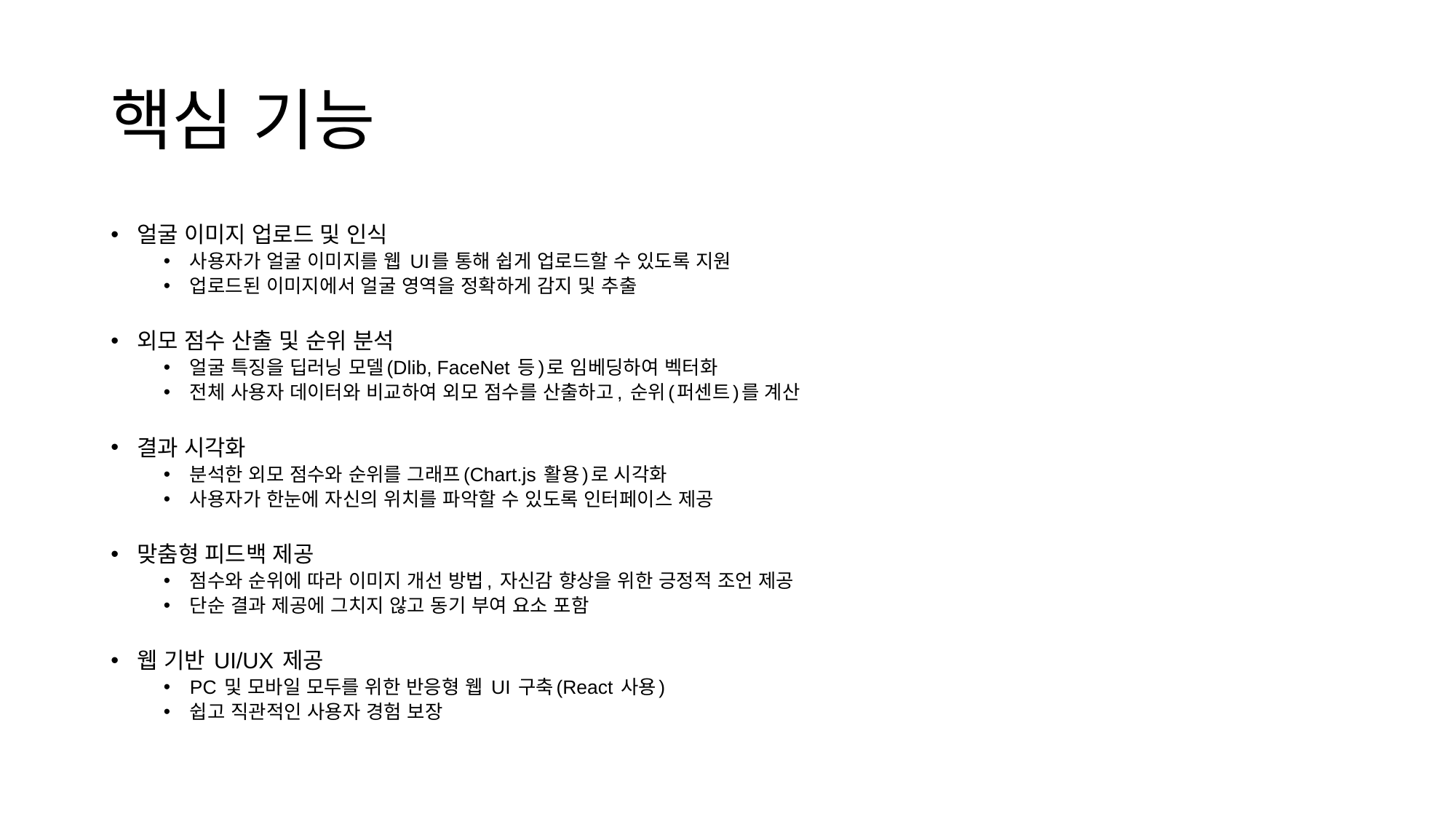

# 핵심 기능
얼굴 이미지 업로드 및 인식
사용자가 얼굴 이미지를 웹 UI를 통해 쉽게 업로드할 수 있도록 지원
업로드된 이미지에서 얼굴 영역을 정확하게 감지 및 추출

외모 점수 산출 및 순위 분석
얼굴 특징을 딥러닝 모델(Dlib, FaceNet 등)로 임베딩하여 벡터화
전체 사용자 데이터와 비교하여 외모 점수를 산출하고, 순위(퍼센트)를 계산

결과 시각화
분석한 외모 점수와 순위를 그래프(Chart.js 활용)로 시각화
사용자가 한눈에 자신의 위치를 파악할 수 있도록 인터페이스 제공

맞춤형 피드백 제공
점수와 순위에 따라 이미지 개선 방법, 자신감 향상을 위한 긍정적 조언 제공
단순 결과 제공에 그치지 않고 동기 부여 요소 포함

웹 기반 UI/UX 제공
PC 및 모바일 모두를 위한 반응형 웹 UI 구축(React 사용)
쉽고 직관적인 사용자 경험 보장